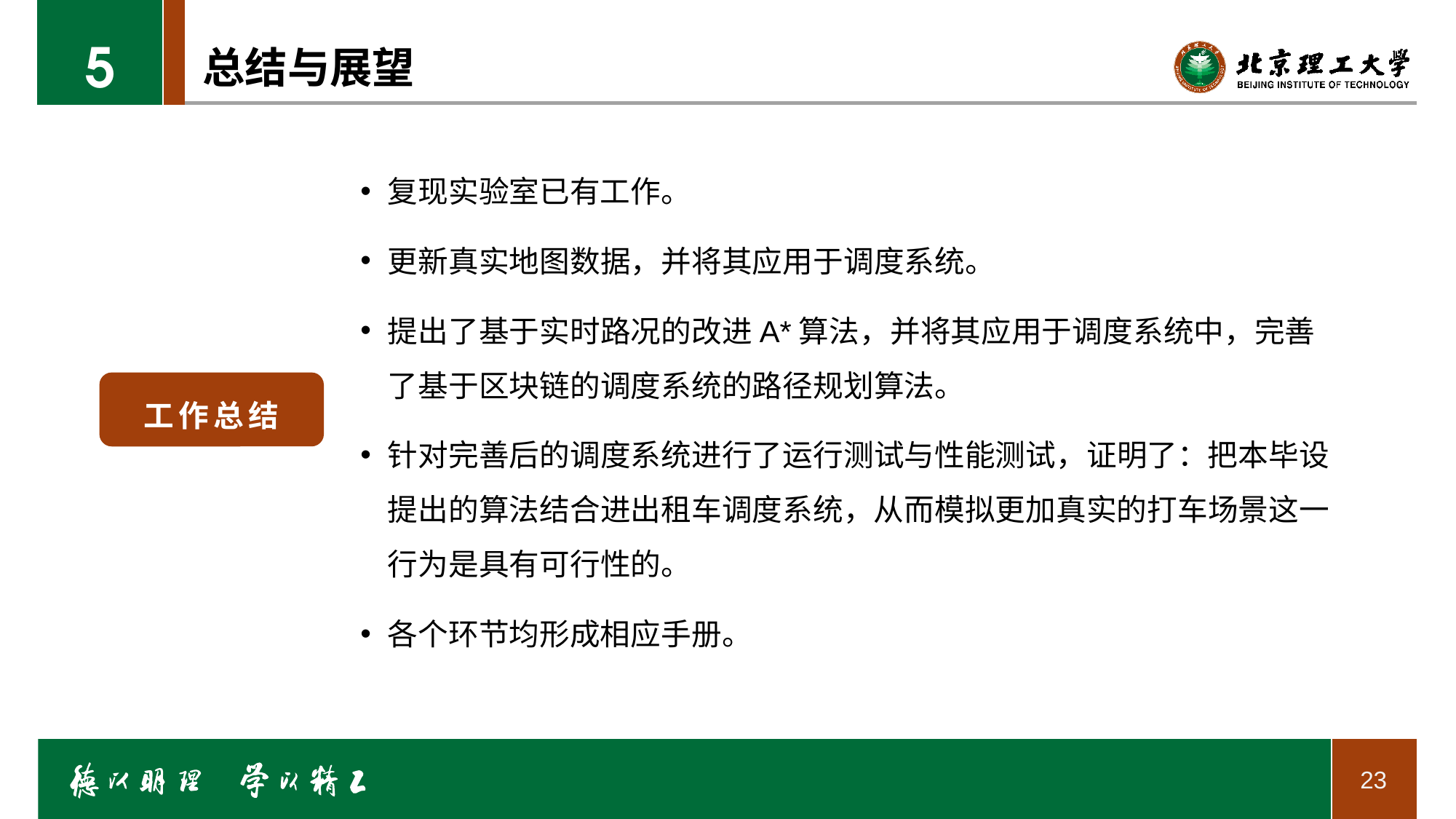

5
# 总结与展望
复现实验室已有工作。
更新真实地图数据，并将其应用于调度系统。
提出了基于实时路况的改进A*算法，并将其应用于调度系统中，完善了基于区块链的调度系统的路径规划算法。
针对完善后的调度系统进行了运行测试与性能测试，证明了：把本毕设提出的算法结合进出租车调度系统，从而模拟更加真实的打车场景这一行为是具有可行性的。
各个环节均形成相应手册。
工作总结